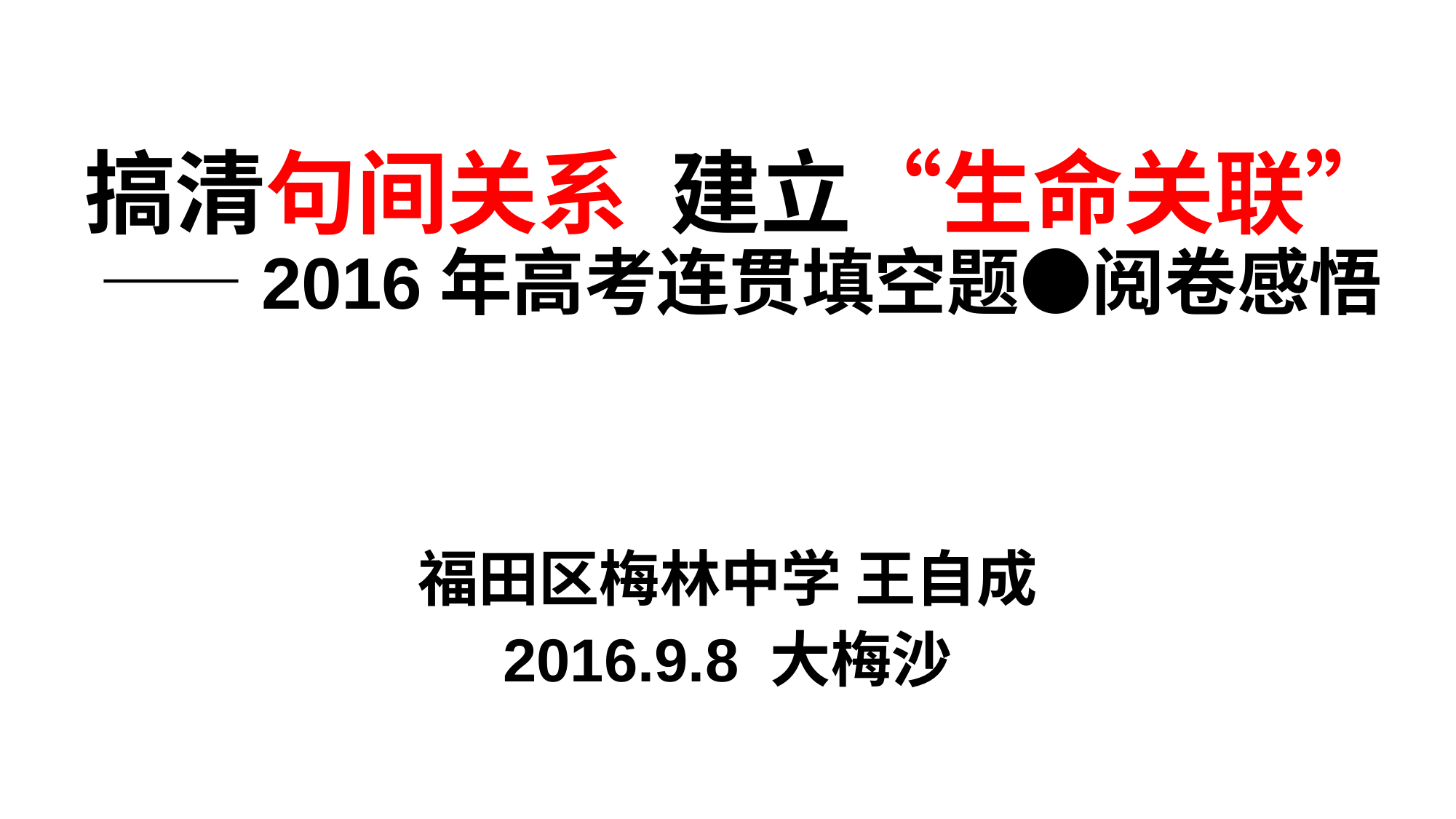

# 搞清句间关系  建立“生命关联” ——2016年高考连贯填空题●阅卷感悟

福田区梅林中学 王自成
2016.9.8 大梅沙